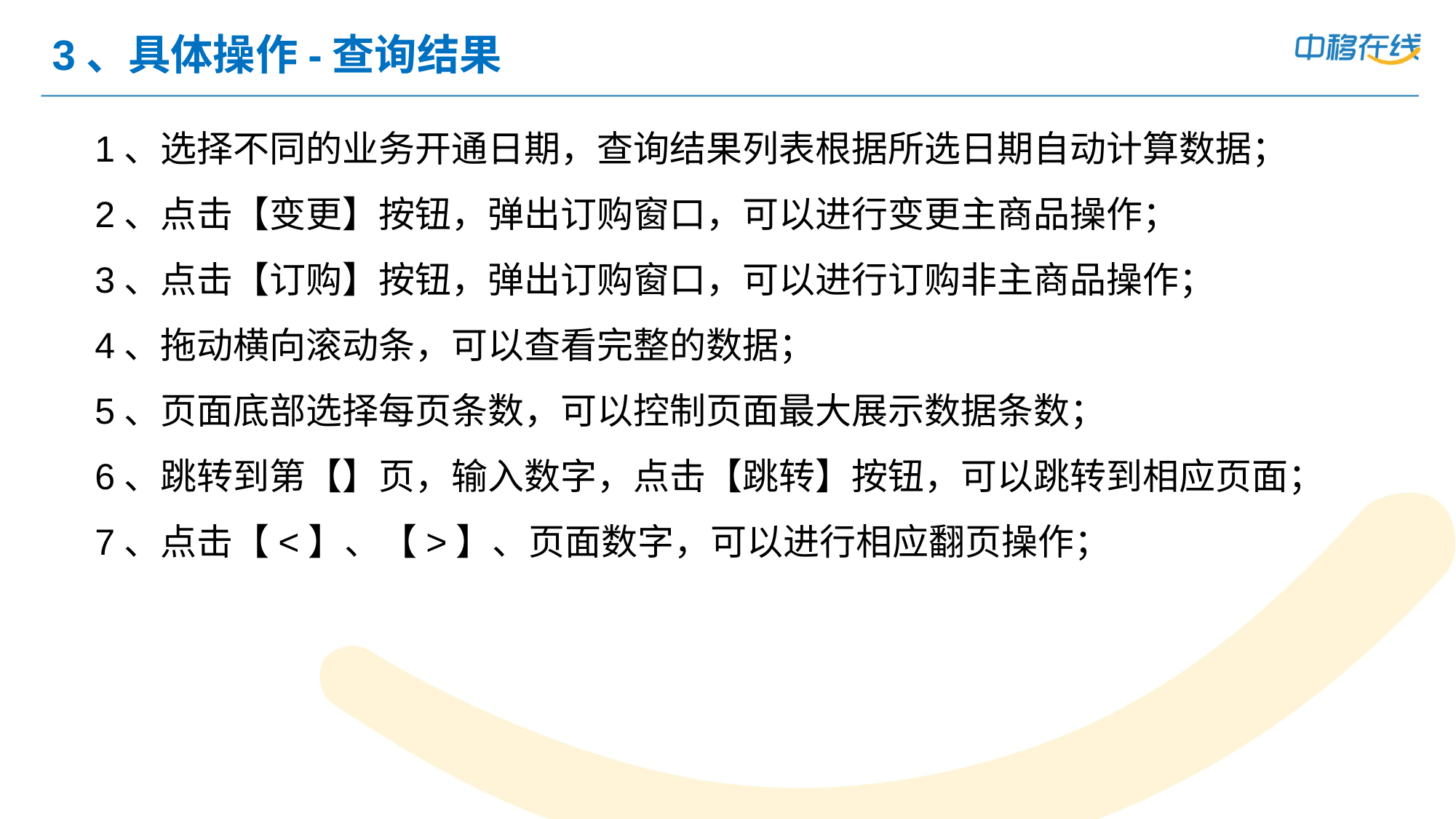

# 3、具体操作-查询结果
1、选择不同的业务开通日期，查询结果列表根据所选日期自动计算数据；
2、点击【变更】按钮，弹出订购窗口，可以进行变更主商品操作；
3、点击【订购】按钮，弹出订购窗口，可以进行订购非主商品操作；
4、拖动横向滚动条，可以查看完整的数据；
5、页面底部选择每页条数，可以控制页面最大展示数据条数；
6、跳转到第【】页，输入数字，点击【跳转】按钮，可以跳转到相应页面；
7、点击【<】、【>】、页面数字，可以进行相应翻页操作；